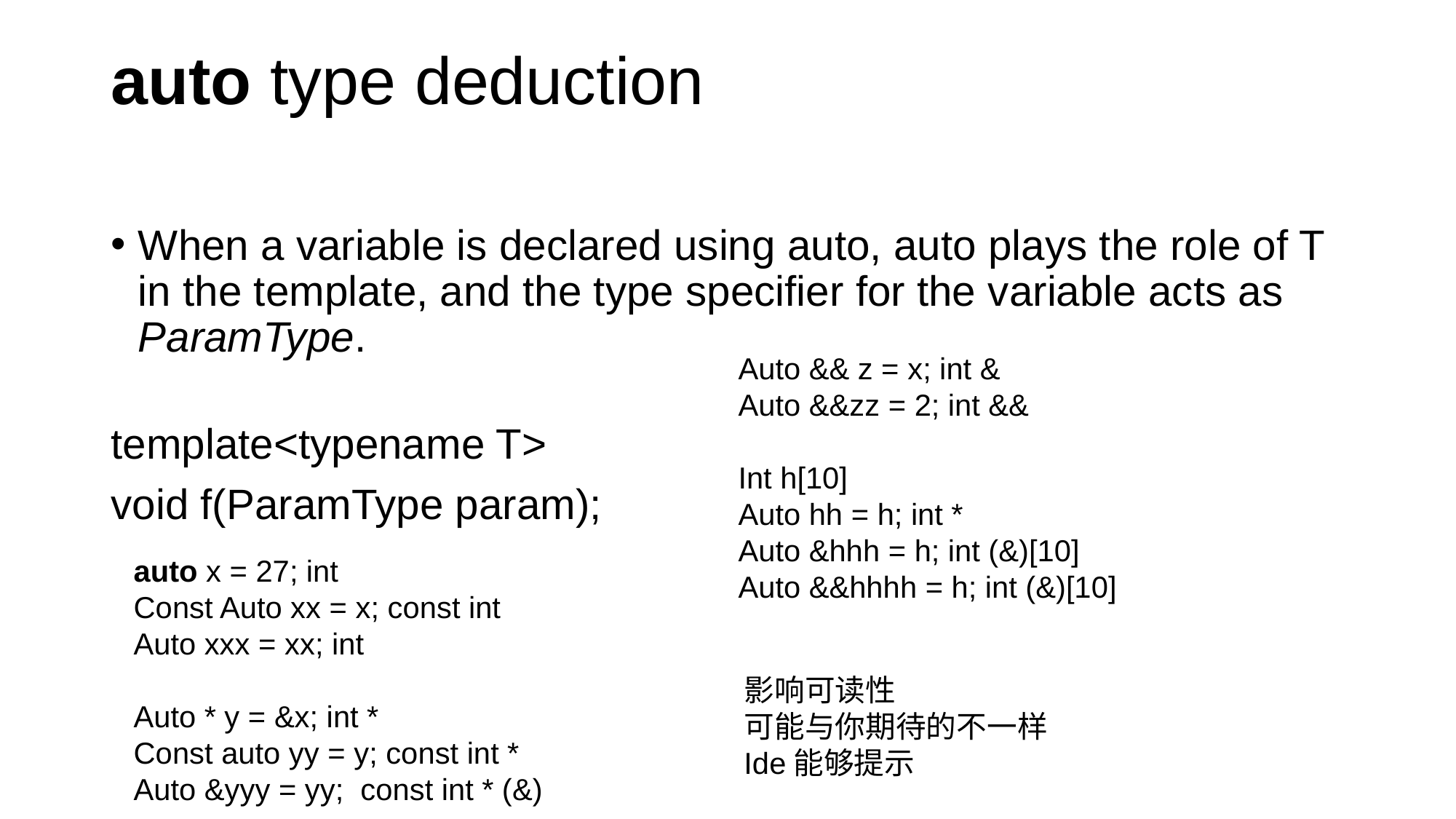

# auto type deduction
When a variable is declared using auto, auto plays the role of T in the template, and the type specifier for the variable acts as ParamType.
template<typename T>
void f(ParamType param);

Auto && z = x; int &
Auto &&zz = 2; int &&

Int h[10]
Auto hh = h; int *
Auto &hhh = h; int (&)[10]
Auto &&hhhh = h; int (&)[10]
auto x = 27; int
Const Auto xx = x; const int
Auto xxx = xx; int

Auto * y = &x; int *
Const auto yy = y; const int *
Auto &yyy = yy;  const int * (&)

影响可读性
可能与你期待的不一样
Ide能够提示